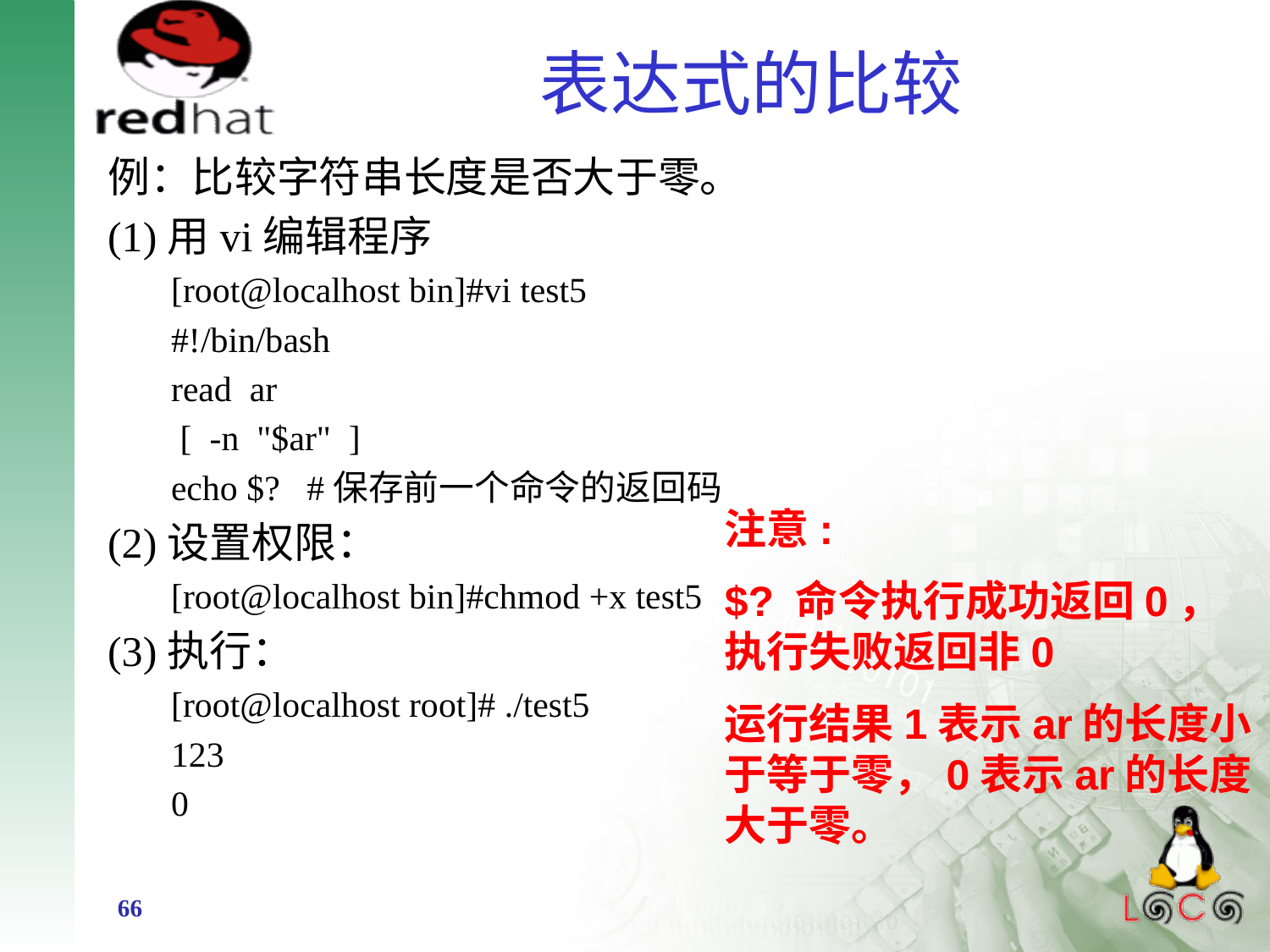

# 表达式的比较
例：比较字符串长度是否大于零。
(1)用vi编辑程序
[root@localhost bin]#vi test5
#!/bin/bash
read  ar
 [  -n  "$ar"  ]
echo $?   #保存前一个命令的返回码
(2)设置权限：
[root@localhost bin]#chmod +x test5
(3)执行：
[root@localhost root]# ./test5
123
0
注意:
$? 命令执行成功返回0，执行失败返回非0
运行结果1表示ar的长度小于等于零，0表示ar的长度大于零。
66